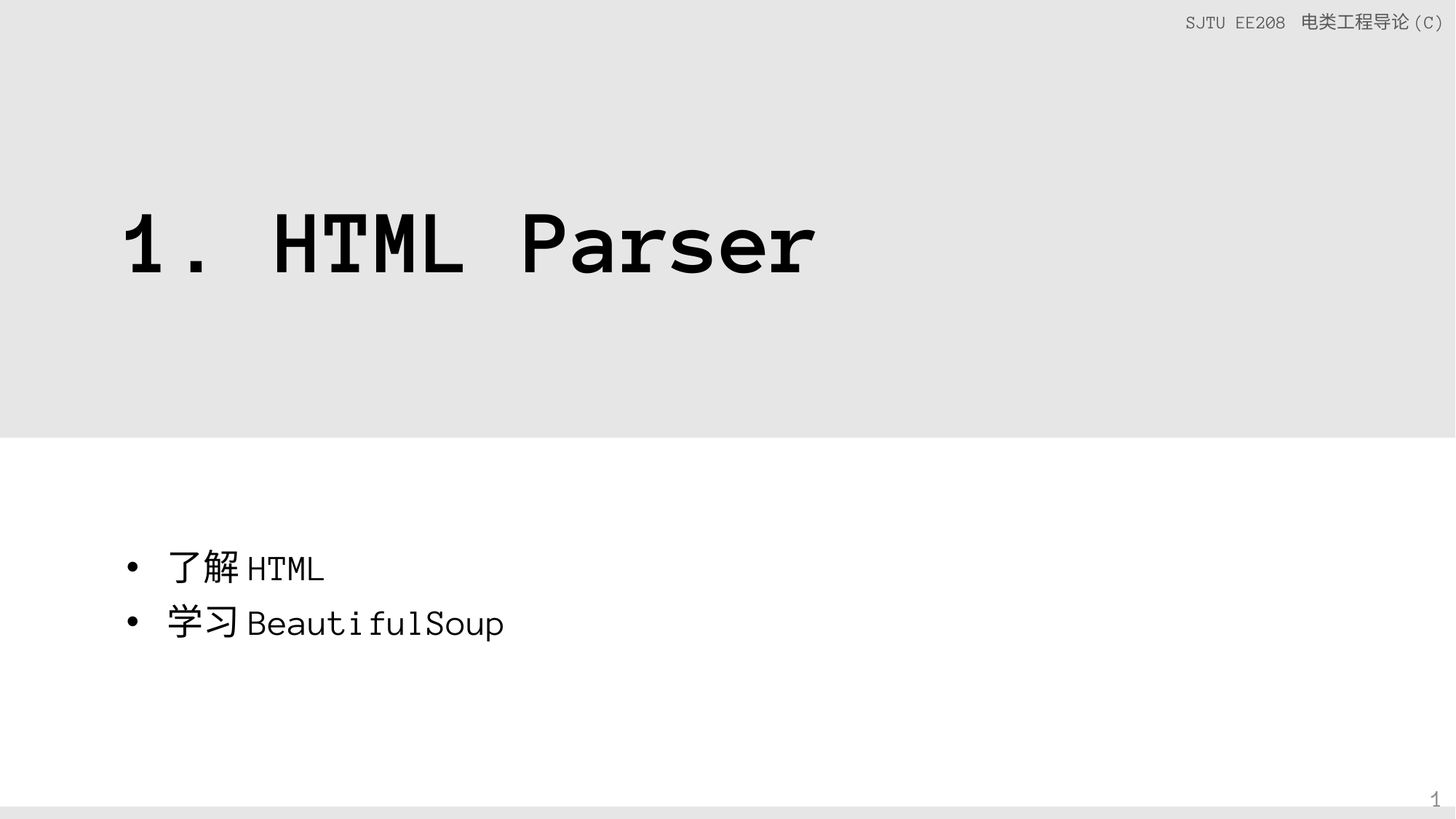

# 1. HTML Parser
了解HTML
学习BeautifulSoup
1